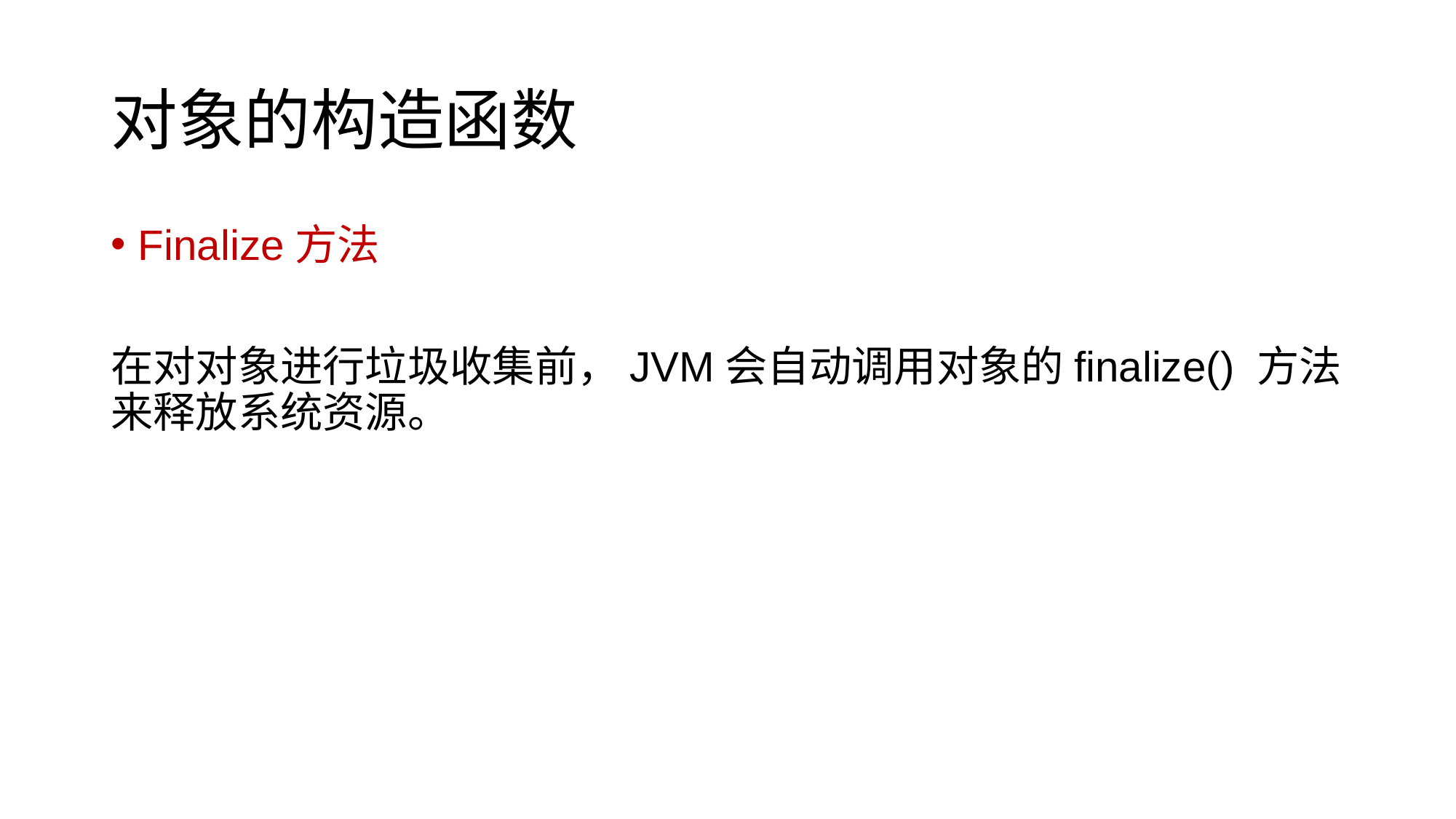

# 对象的构造函数
Finalize方法

在对对象进行垃圾收集前，JVM会自动调用对象的finalize() 方法来释放系统资源。